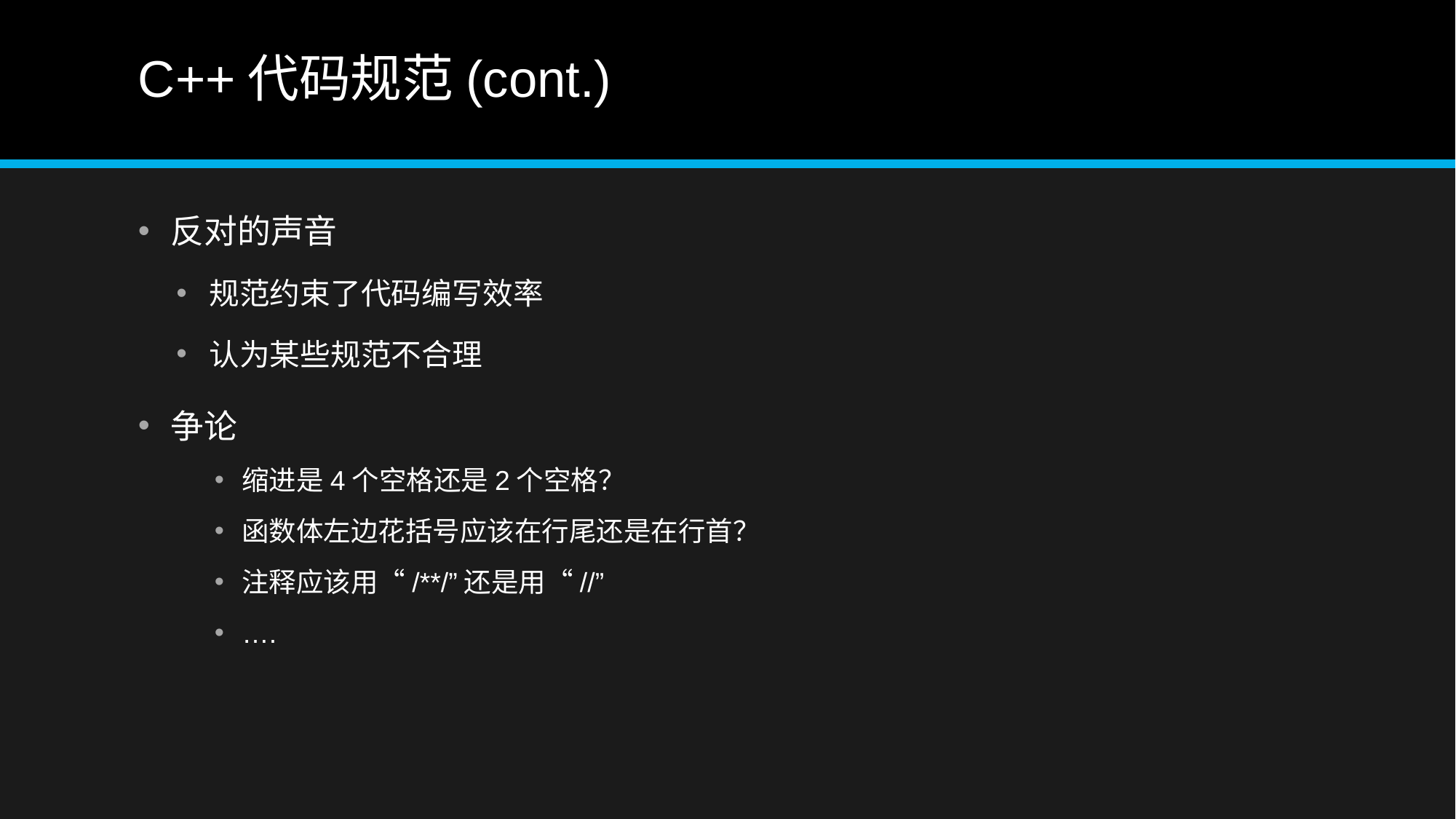

# C++代码规范(cont.)
反对的声音
规范约束了代码编写效率
认为某些规范不合理
争论
缩进是4个空格还是2个空格？
函数体左边花括号应该在行尾还是在行首？
注释应该用“/**/”还是用“//”
….